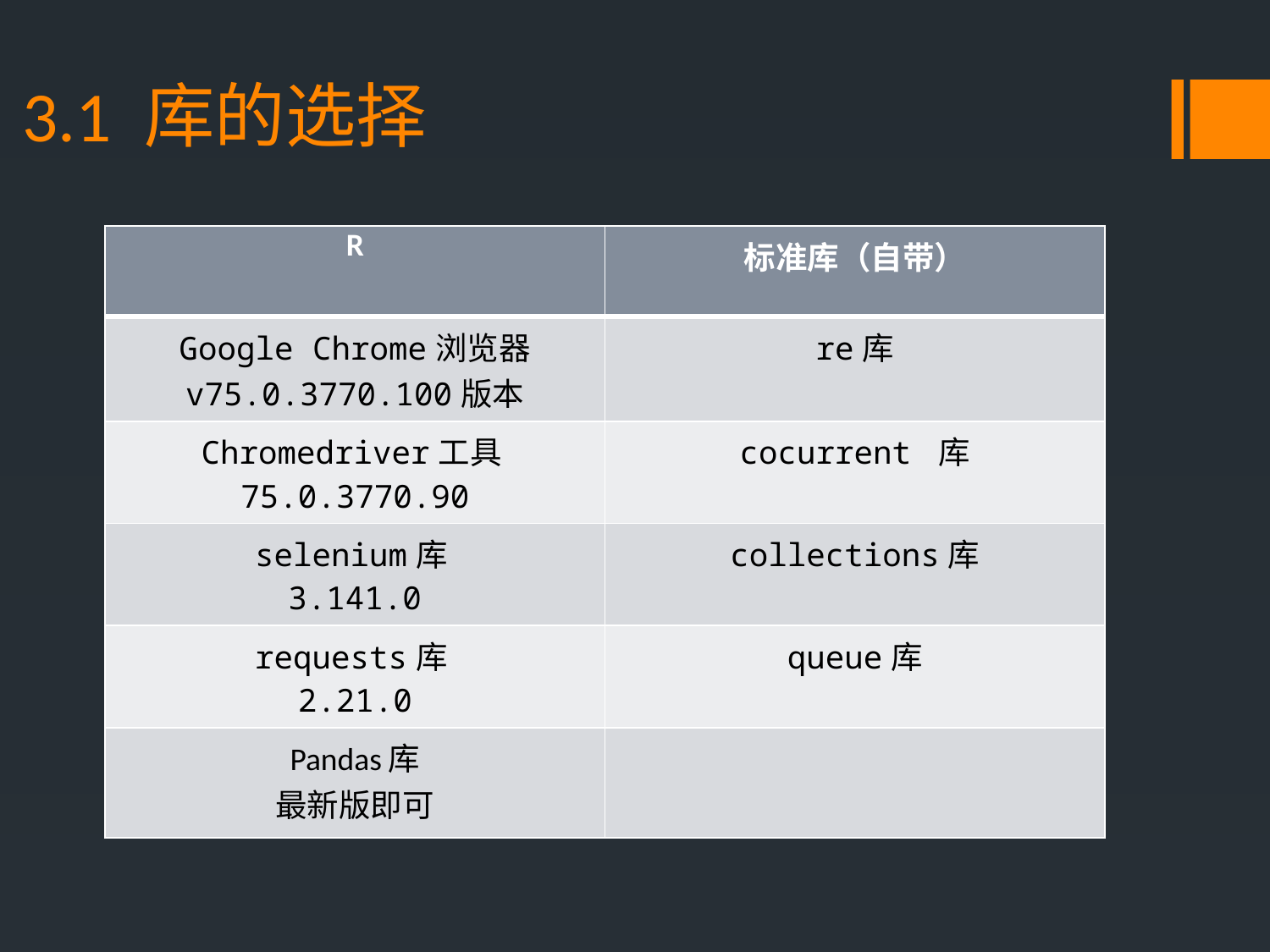

3.1 库的选择
| R | 标准库（自带） |
| --- | --- |
| Google Chrome浏览器 v75.0.3770.100版本 | re库 |
| Chromedriver工具 75.0.3770.90 | cocurrent 库 |
| selenium库 3.141.0 | collections库 |
| requests库 2.21.0 | queue库 |
| Pandas库 最新版即可 |  |